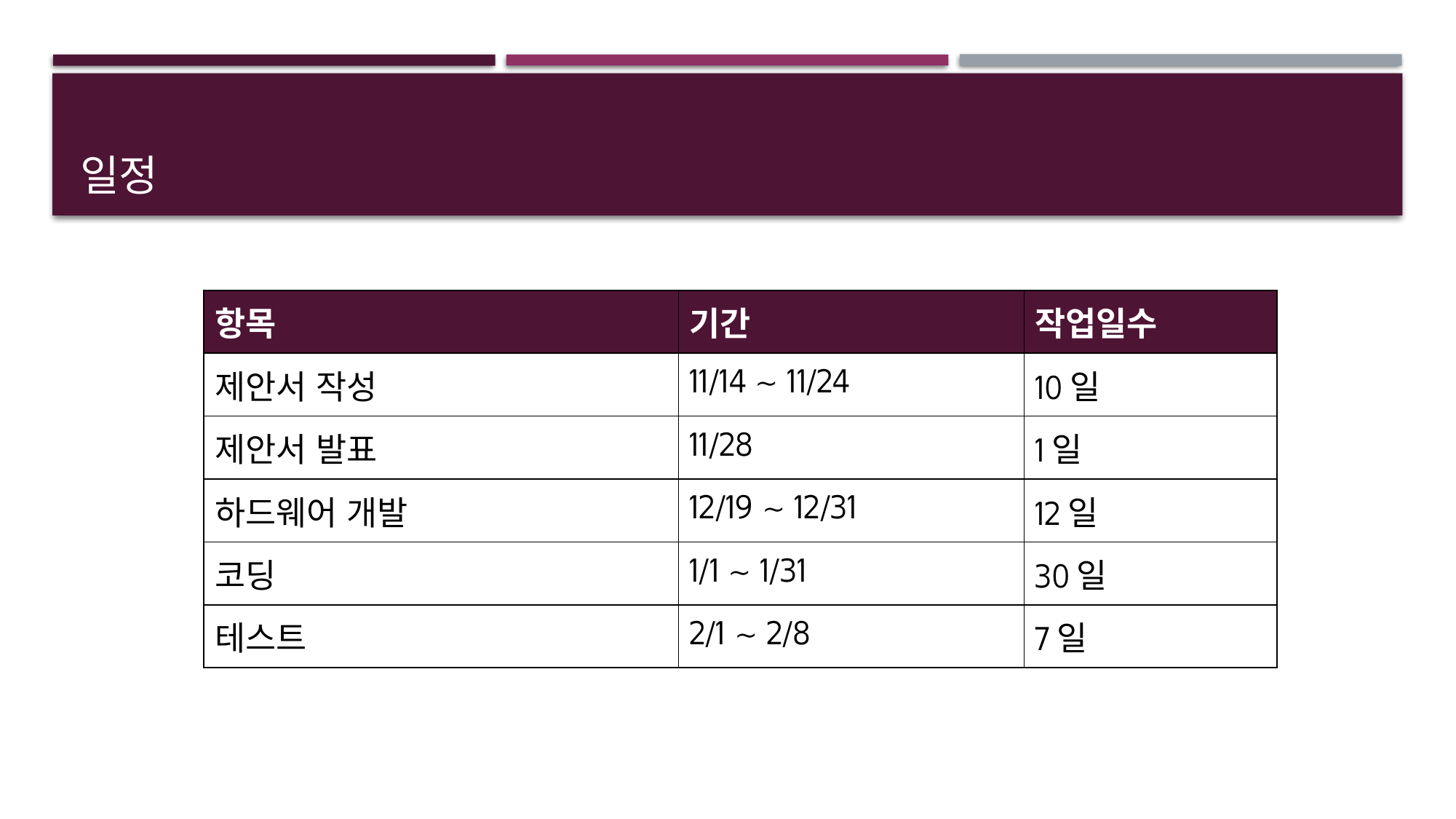

# 일정
| 항목 | 기간 | 작업일수 |
| --- | --- | --- |
| 제안서 작성 | 11/14 ~ 11/24 | 10일 |
| 제안서 발표 | 11/28 | 1일 |
| 하드웨어 개발 | 12/19 ~ 12/31 | 12일 |
| 코딩 | 1/1 ~ 1/31 | 30일 |
| 테스트 | 2/1 ~ 2/8 | 7일 |